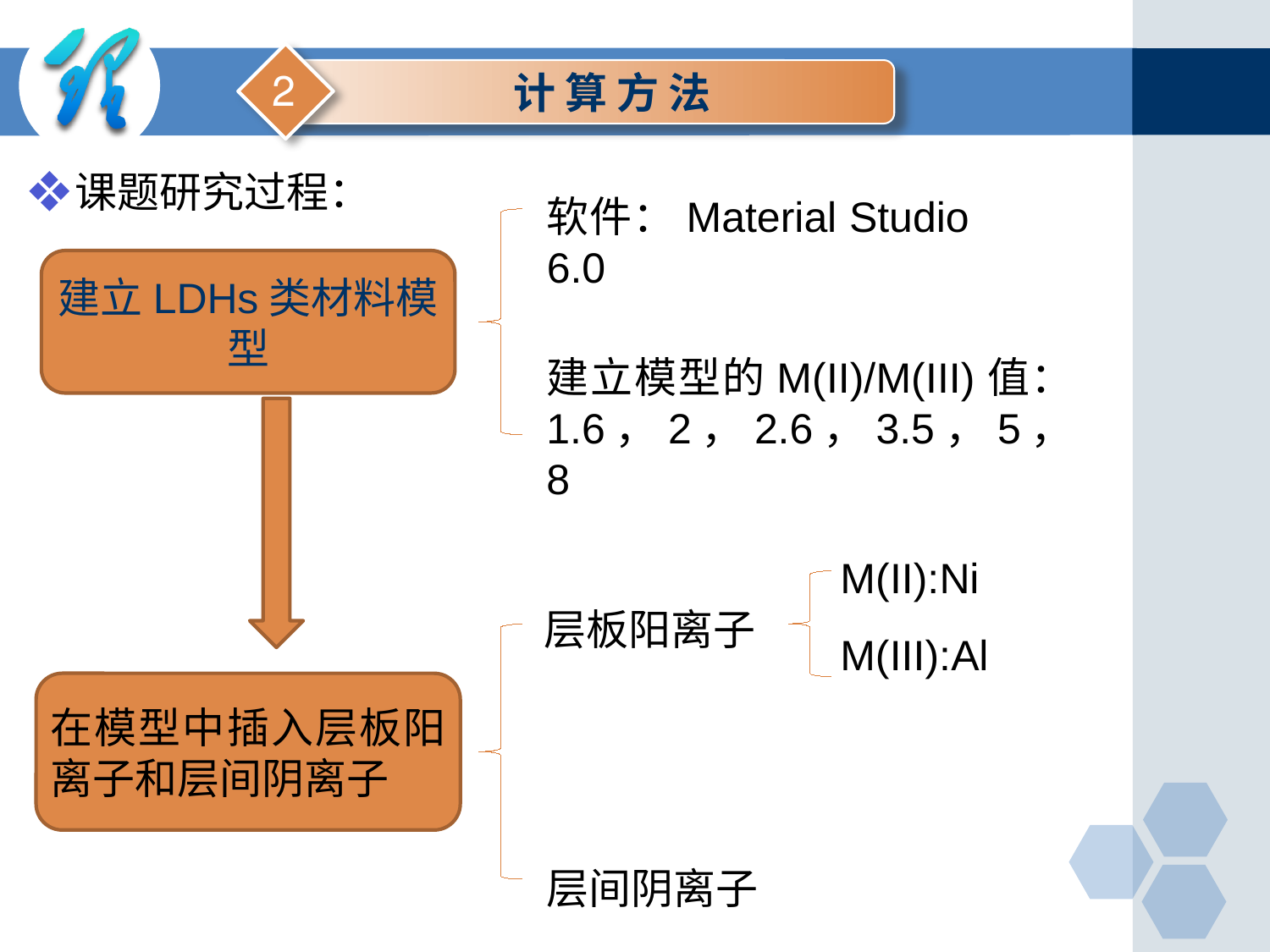

计 算 方 法

2
课题研究过程：
软件：Material Studio 6.0

建立LDHs类材料模型
建立模型的M(II)/M(III)值：1.6，2，2.6，3.5，5，8

M(II):Ni

层板阳离子

在模型中插入层板阳离子和层间阴离子
M(III):Al

层间阴离子